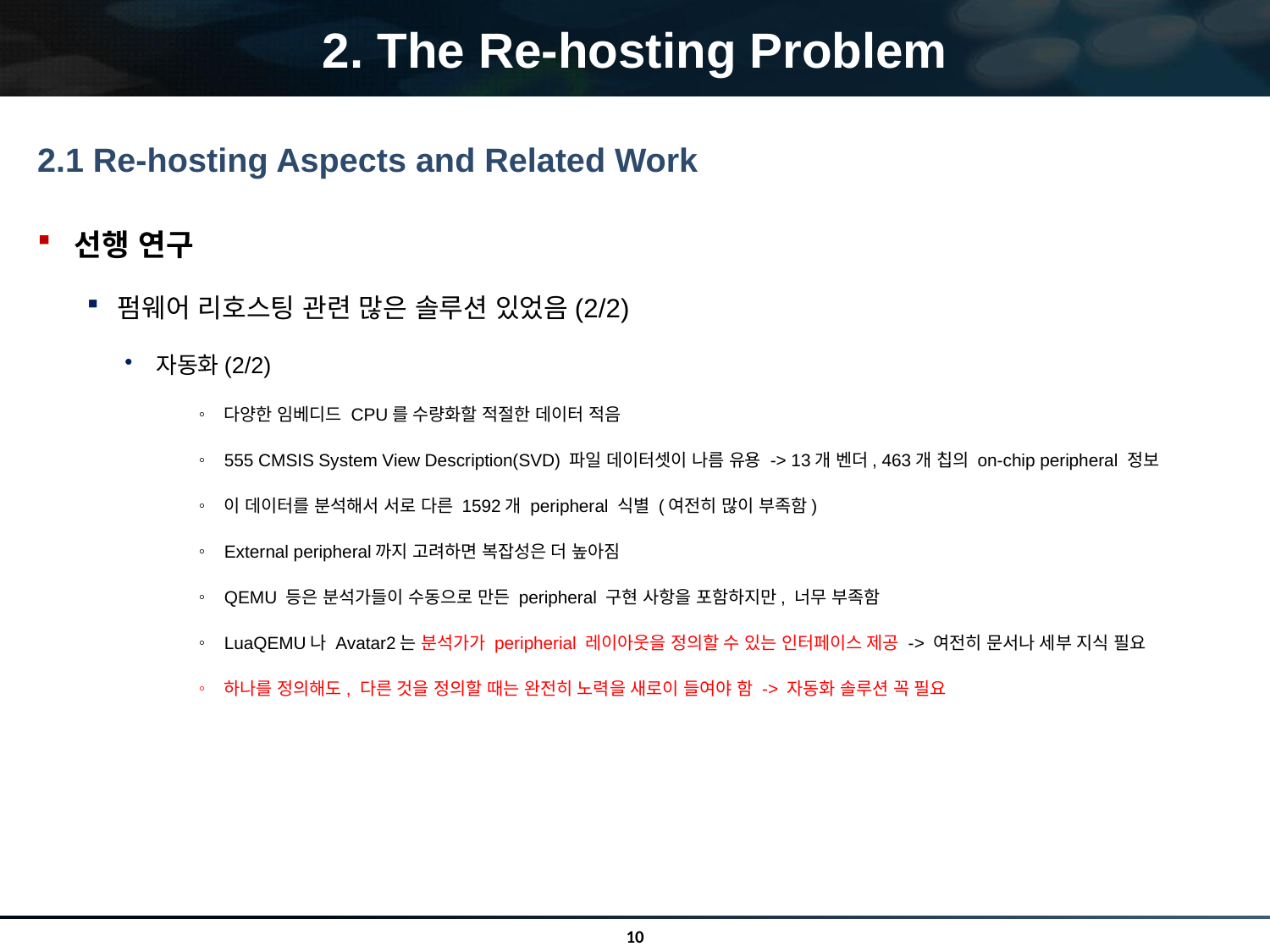

# 2. The Re-hosting Problem
2.1 Re-hosting Aspects and Related Work
선행 연구
펌웨어 리호스팅 관련 많은 솔루션 있었음(2/2)
자동화(2/2)
다양한 임베디드 CPU를 수량화할 적절한 데이터 적음
555 CMSIS System View Description(SVD) 파일 데이터셋이 나름 유용 -> 13개 벤더, 463개 칩의 on-chip peripheral 정보
이 데이터를 분석해서 서로 다른 1592개 peripheral 식별 (여전히 많이 부족함)
External peripheral까지 고려하면 복잡성은 더 높아짐
QEMU 등은 분석가들이 수동으로 만든 peripheral 구현 사항을 포함하지만, 너무 부족함
LuaQEMU나 Avatar2는 분석가가 peripherial 레이아웃을 정의할 수 있는 인터페이스 제공 -> 여전히 문서나 세부 지식 필요
하나를 정의해도, 다른 것을 정의할 때는 완전히 노력을 새로이 들여야 함 -> 자동화 솔루션 꼭 필요